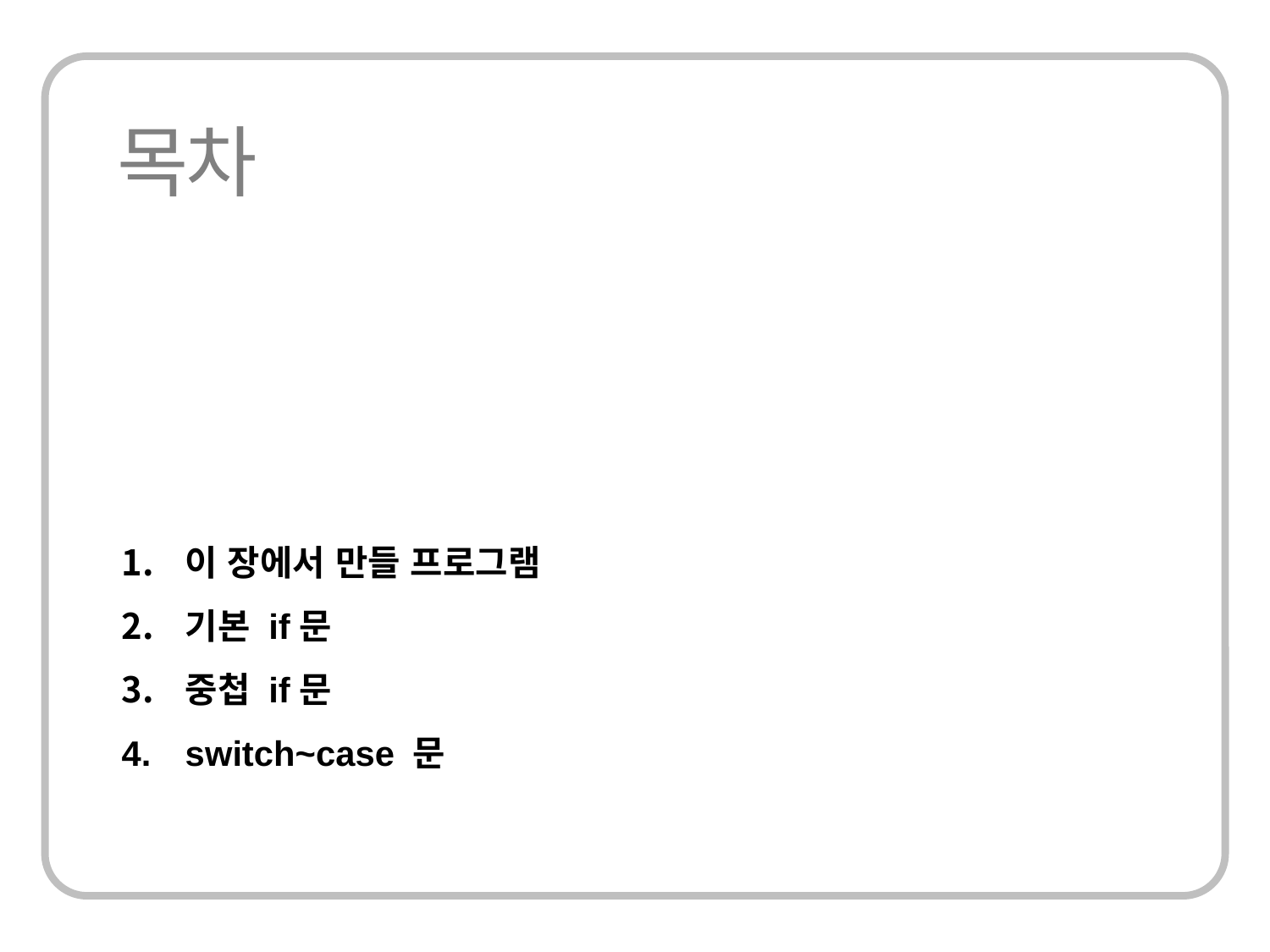

이 장에서 만들 프로그램
기본 if문
중첩 if문
switch~case 문